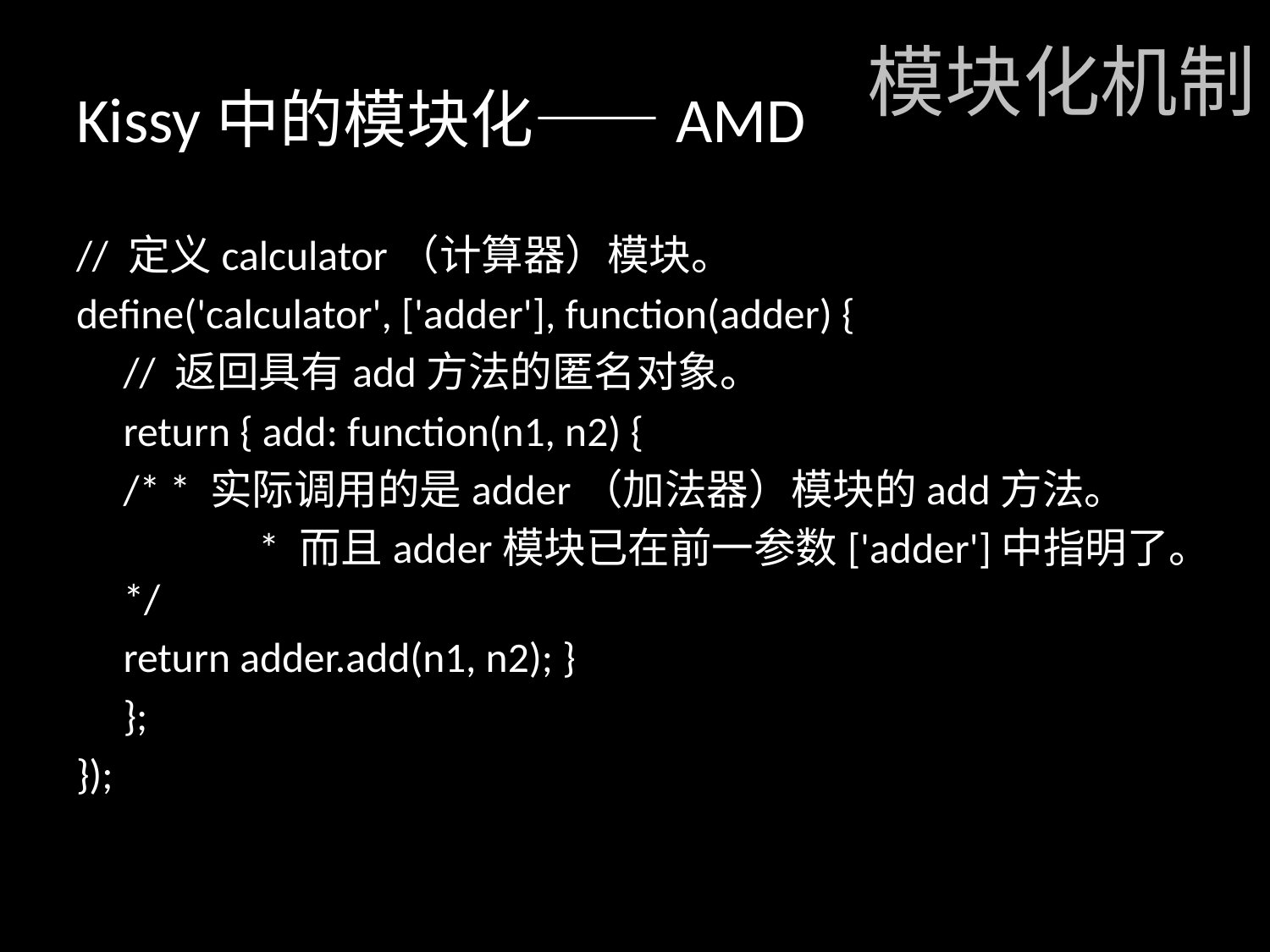

模块化机制
# Kissy中的模块化——AMD
// 定义calculator（计算器）模块。
define('calculator', ['adder'], function(adder) {
	// 返回具有add方法的匿名对象。
	return { add: function(n1, n2) {
		/* * 实际调用的是adder（加法器）模块的add方法。
	    	 * 而且adder模块已在前一参数['adder']中指明了。*/
		return adder.add(n1, n2); }
	};
});